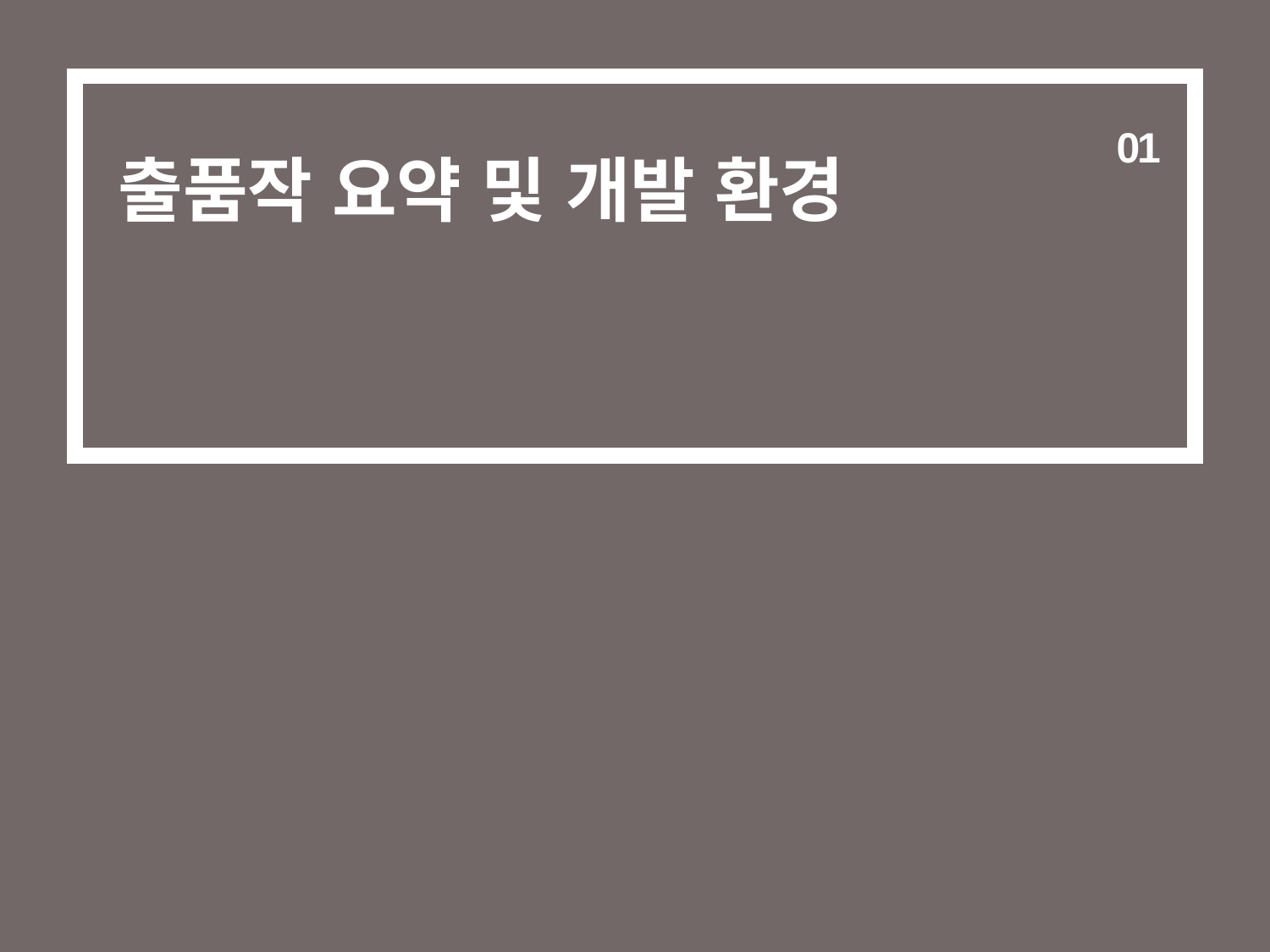

01

# 출품작 요약 및 개발 환경